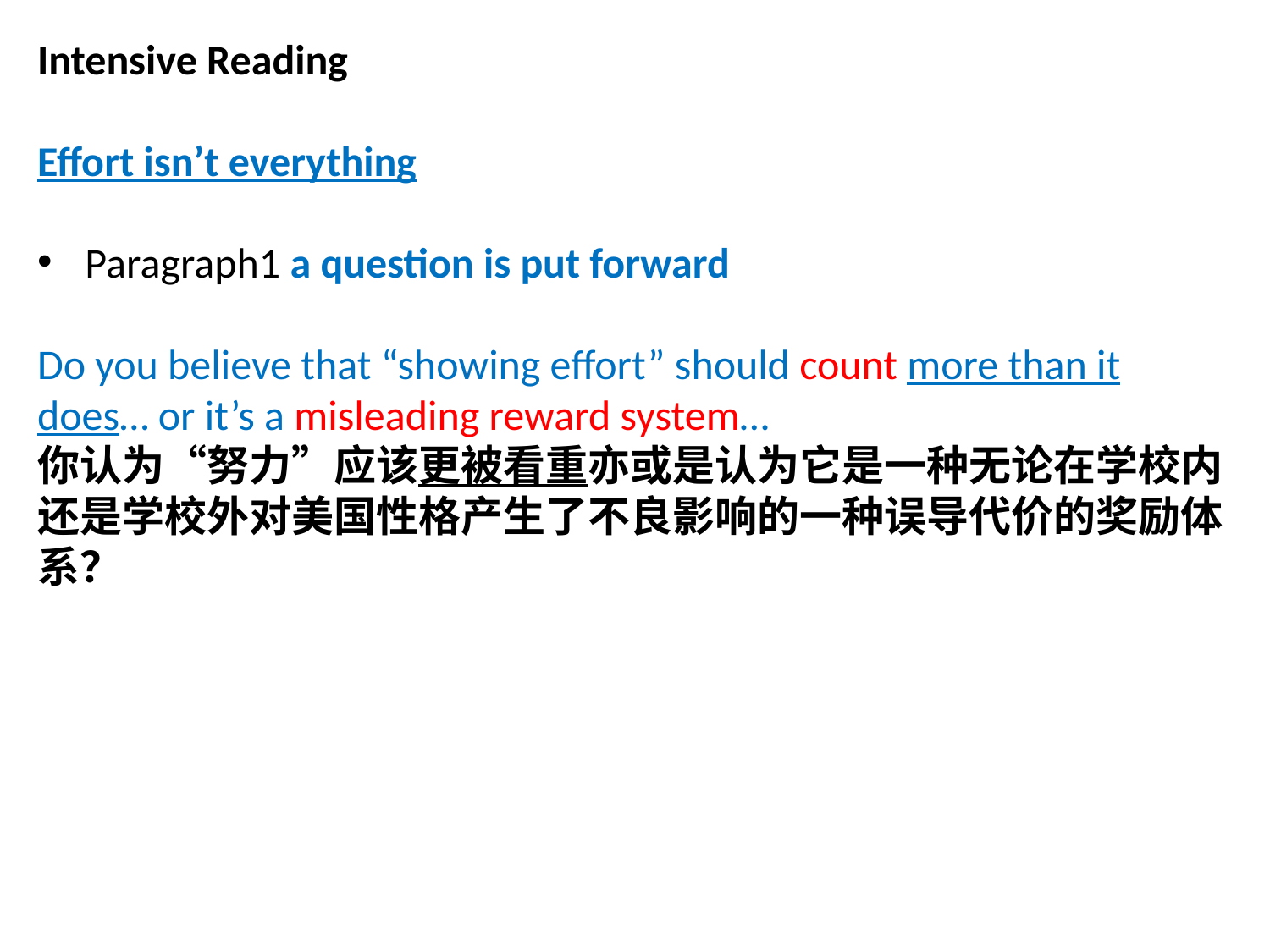

Intensive Reading

Effort isn’t everything

Paragraph1 a question is put forward

Do you believe that “showing effort” should count more than it does… or it’s a misleading reward system…
你认为“努力”应该更被看重亦或是认为它是一种无论在学校内还是学校外对美国性格产生了不良影响的一种误导代价的奖励体系？